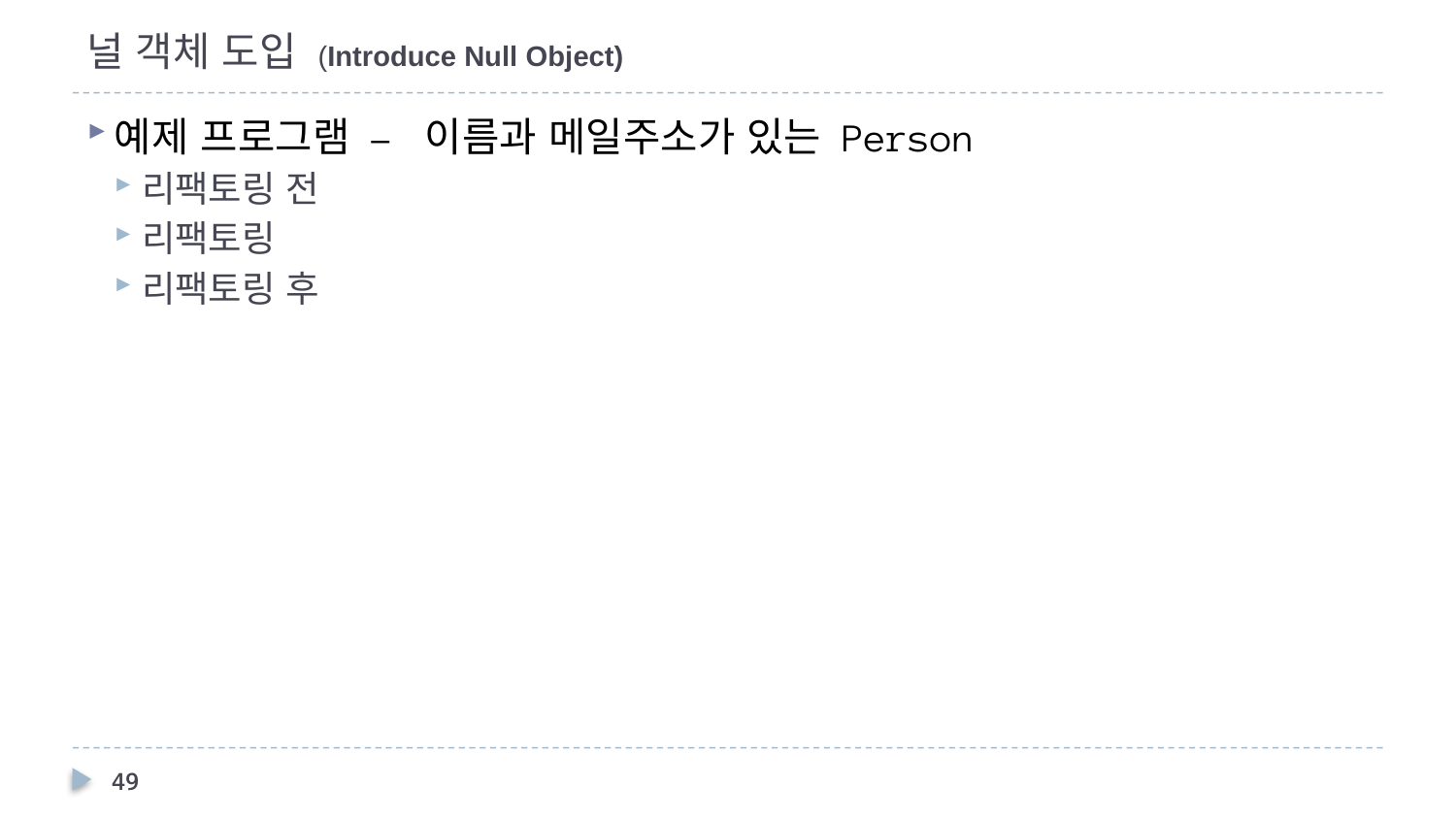

# 널 객체 도입 (Introduce Null Object)
예제 프로그램 - 이름과 메일주소가 있는 Person
리팩토링 전
리팩토링
리팩토링 후
49